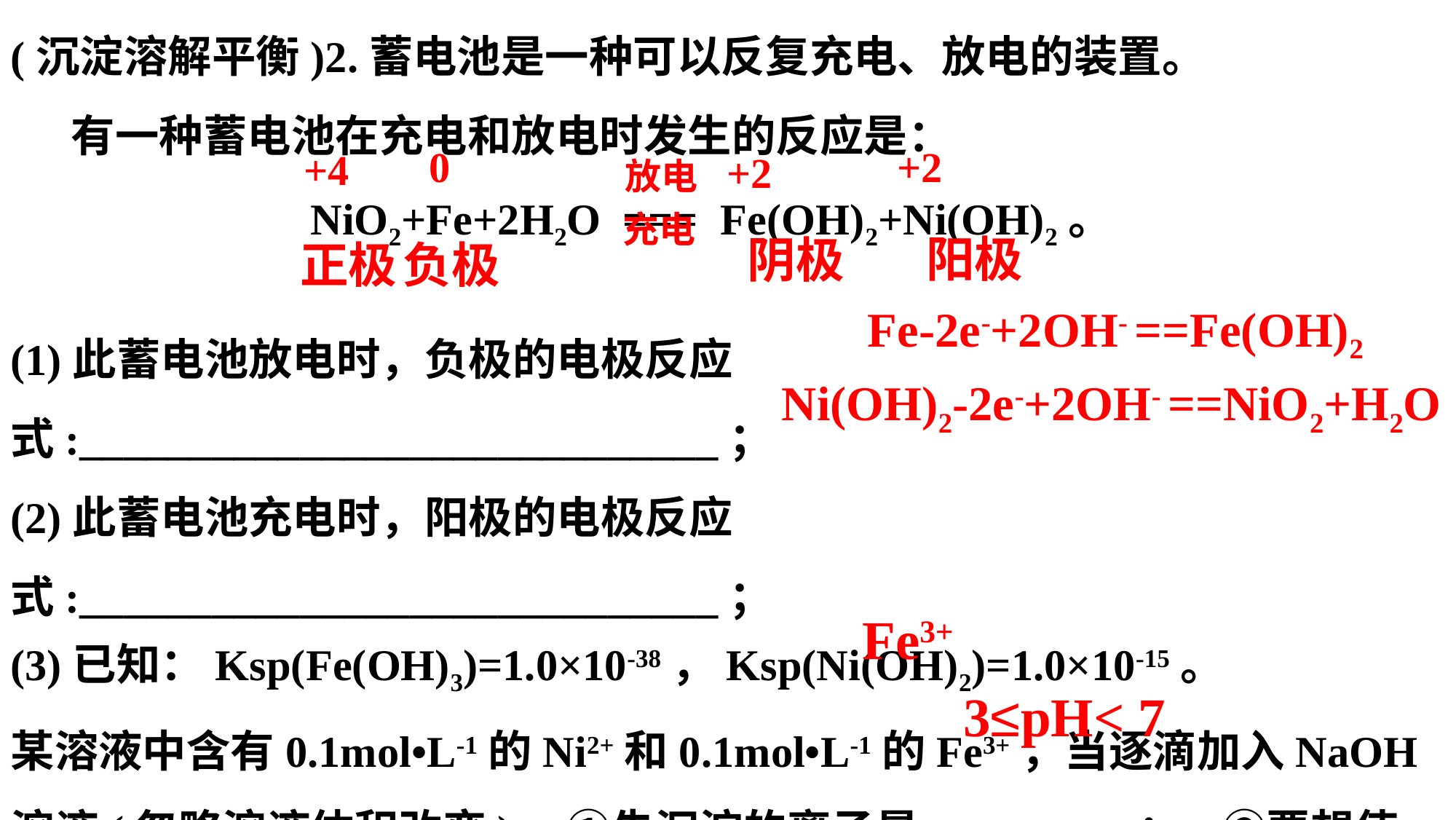

(沉淀溶解平衡)2.蓄电池是一种可以反复充电、放电的装置。
     有一种蓄电池在充电和放电时发生的反应是：
                           NiO2+Fe+2H2O  ===  Fe(OH)2+Ni(OH)2。
(1)此蓄电池放电时，负极的电极反应式:_____________________________；
(2)此蓄电池充电时，阳极的电极反应式:_____________________________；
(3)已知：Ksp(Fe(OH)3)=1.0×10-38，Ksp(Ni(OH)2)=1.0×10-15。
某溶液中含有0.1mol•L-1的Ni2+和0.1mol•L-1的Fe3+，当逐滴加入NaOH溶液(忽略溶液体积改变)，①先沉淀的离子是_________；    ②要想使Fe3+沉淀完全，Ni2+不沉淀，溶液的pH需控制的范围是______________。

0
+2
+4
+2
放电
充电
阳极
阴极
正极
负极
Fe-2e-+2OH- ==Fe(OH)2
Ni(OH)2-2e-+2OH- ==NiO2+H2O
Fe3+
3≤pH< 7